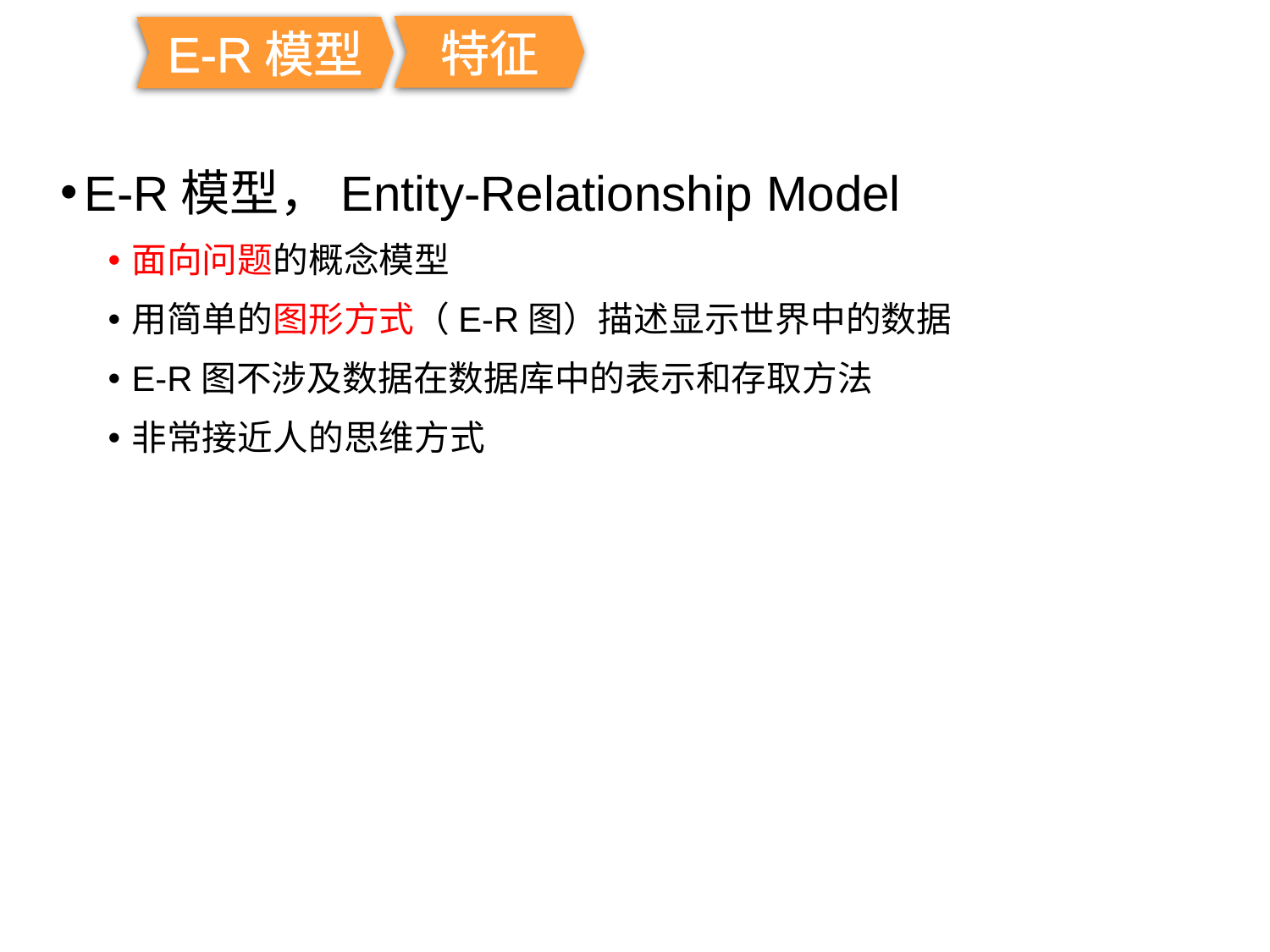

特征
E-R模型

E-R模型，Entity-Relationship Model
面向问题的概念模型
用简单的图形方式（E-R图）描述显示世界中的数据
E-R图不涉及数据在数据库中的表示和存取方法
非常接近人的思维方式